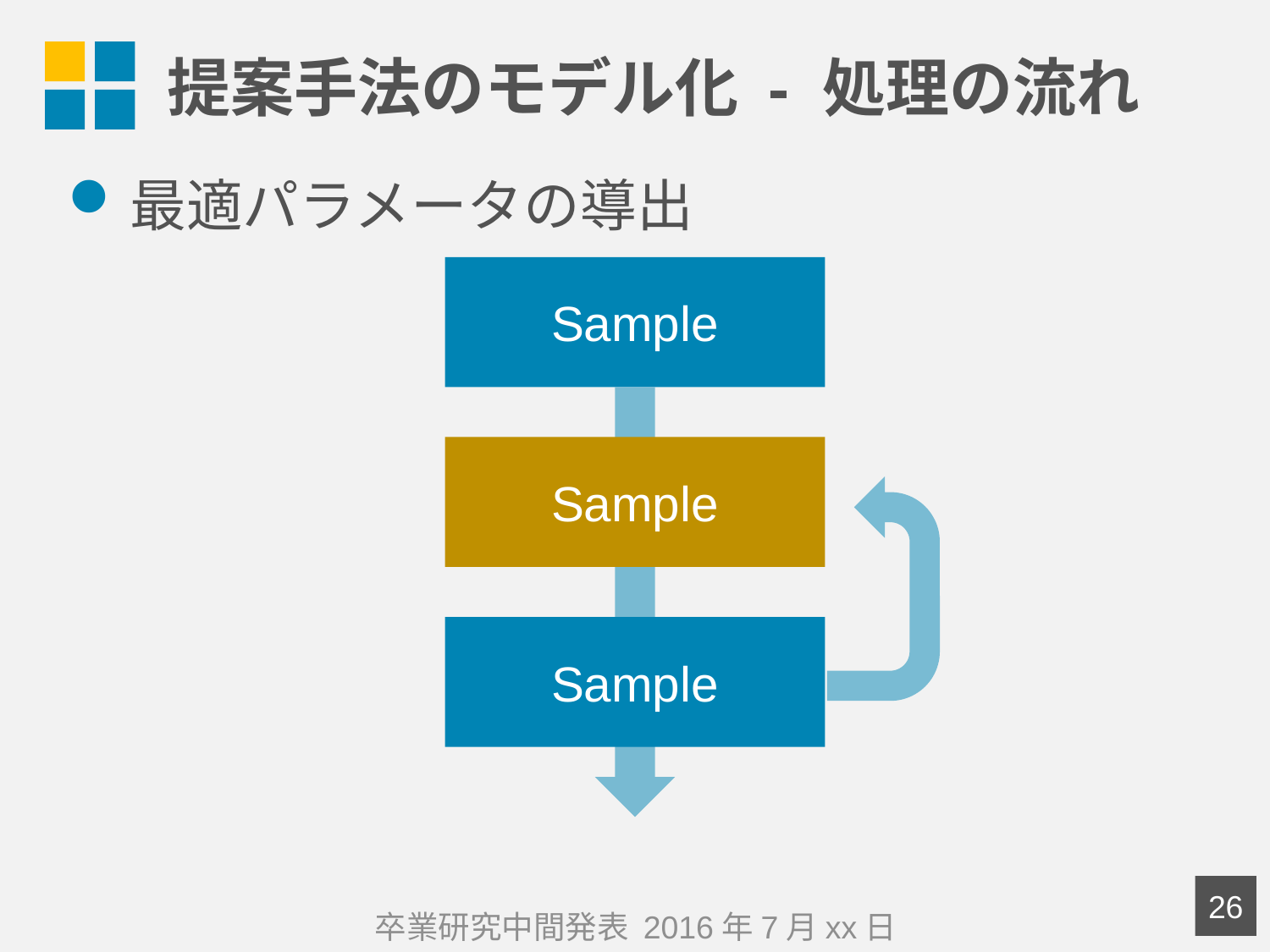

# 提案手法のモデル化 - 処理の流れ
最適パラメータの導出
Sample

Sample

Sample
26
卒業研究中間発表 2016年7月xx日